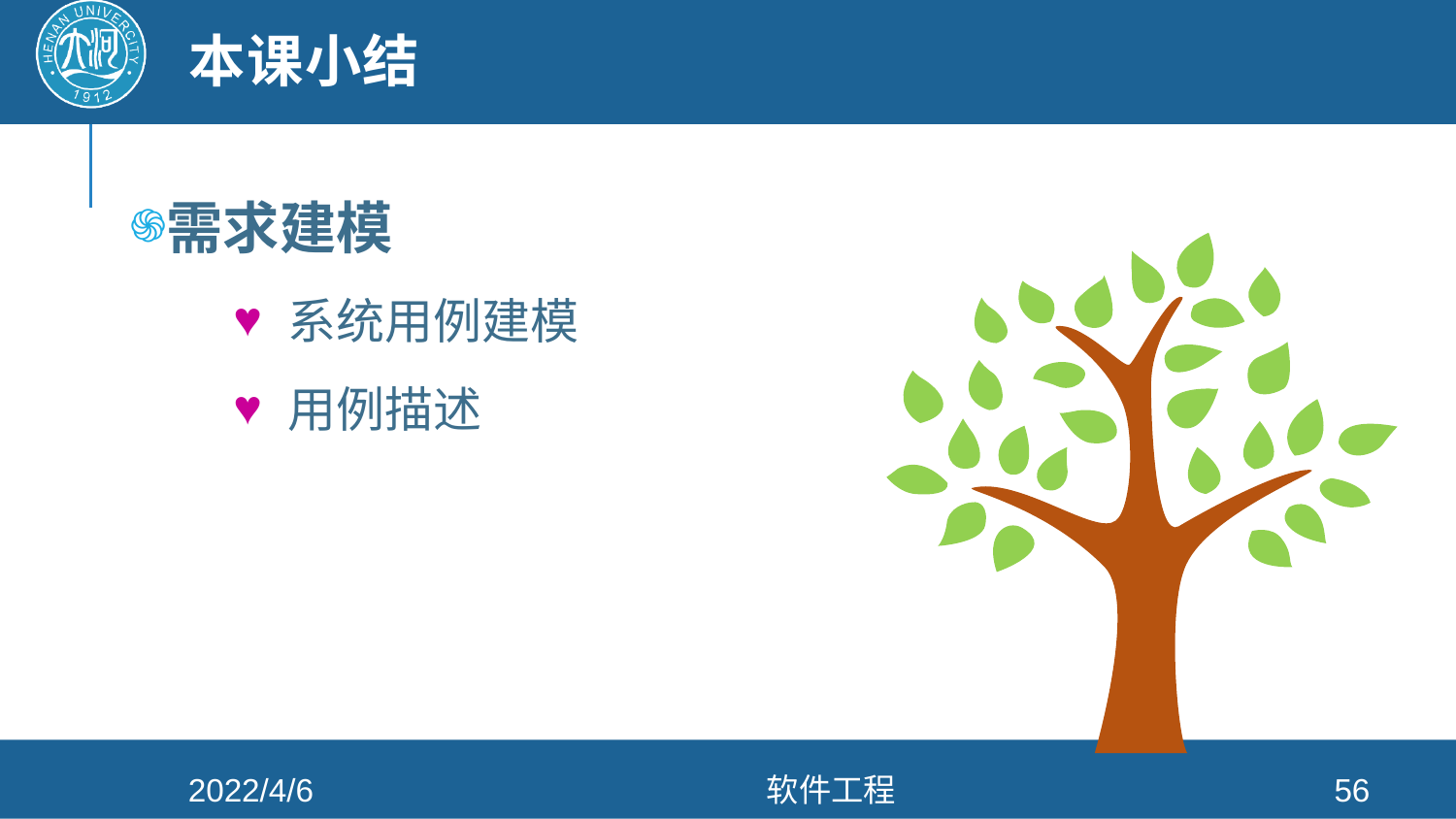

# 本课小结
需求建模
系统用例建模
用例描述

2022/4/6
软件工程
56